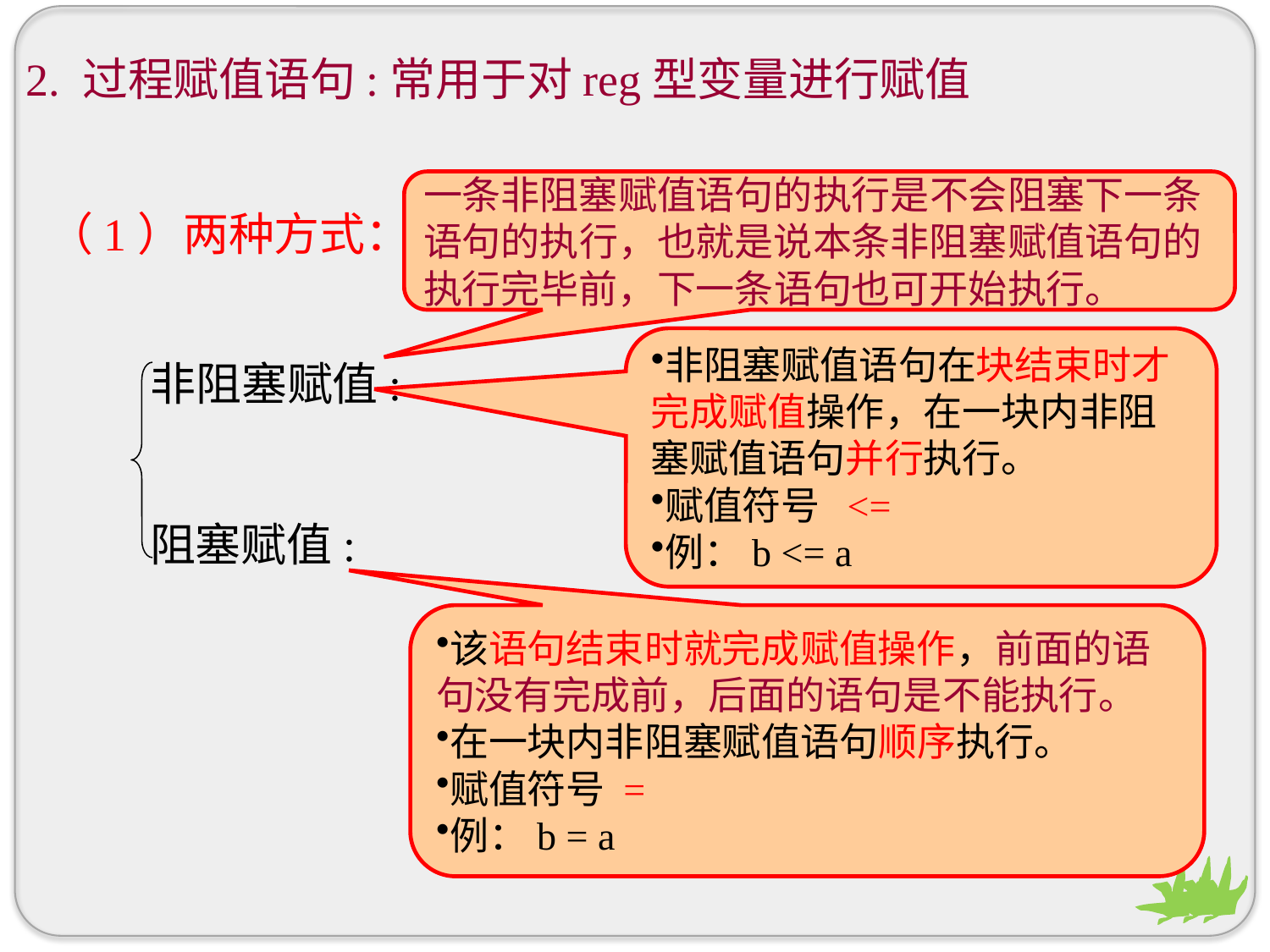

2. 过程赋值语句:常用于对reg型变量进行赋值
一条非阻塞赋值语句的执行是不会阻塞下一条语句的执行，也就是说本条非阻塞赋值语句的执行完毕前，下一条语句也可开始执行。
（1）两种方式：
非阻塞赋值语句在块结束时才完成赋值操作，在一块内非阻塞赋值语句并行执行。
赋值符号  <=
例：b <= a
非阻塞赋值:

阻塞赋值:
该语句结束时就完成赋值操作，前面的语句没有完成前，后面的语句是不能执行。
在一块内非阻塞赋值语句顺序执行。
赋值符号 =
例：b = a
39